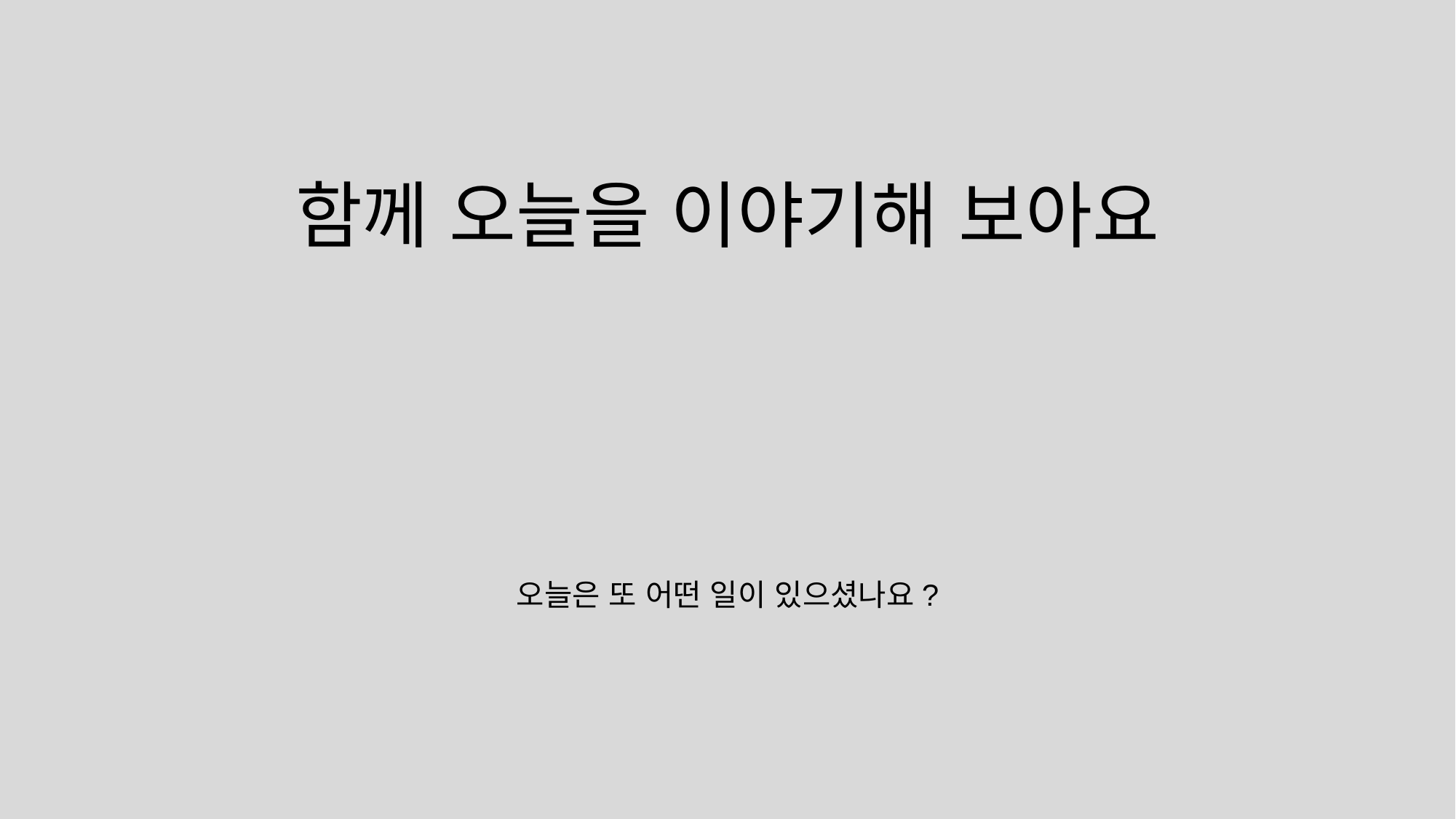

# 함께 오늘을 이야기해 보아요
오늘은 또 어떤 일이 있으셨나요?